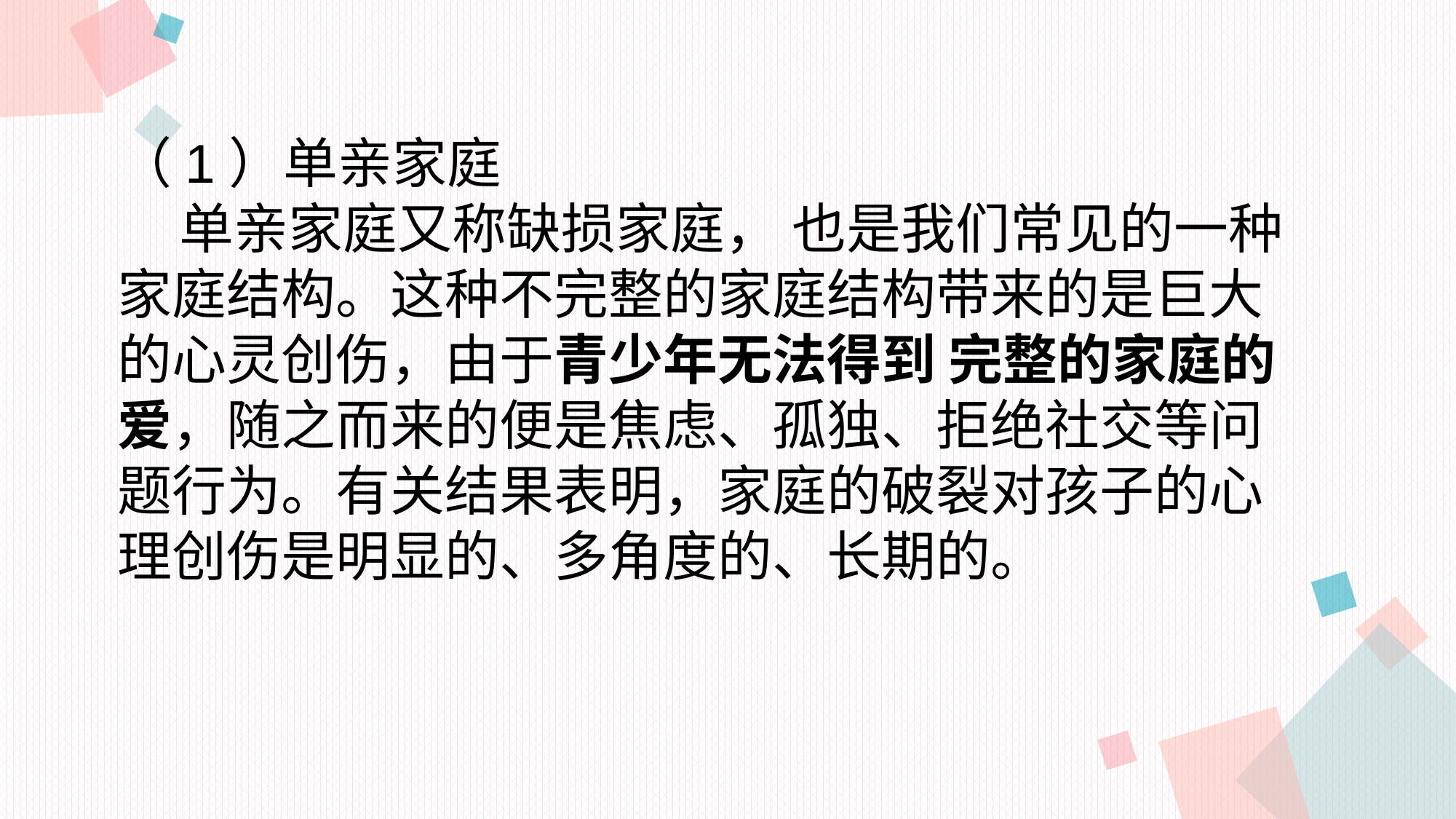

（1）单亲家庭
    单亲家庭又称缺损家庭， 也是我们常见的一种家庭结构。这种不完整的家庭结构带来的是巨大的心灵创伤，由于青少年无法得到 完整的家庭的爱，随之而来的便是焦虑、孤独、拒绝社交等问题行为。有关结果表明，家庭的破裂对孩子的心理创伤是明显的、多角度的、长期的。